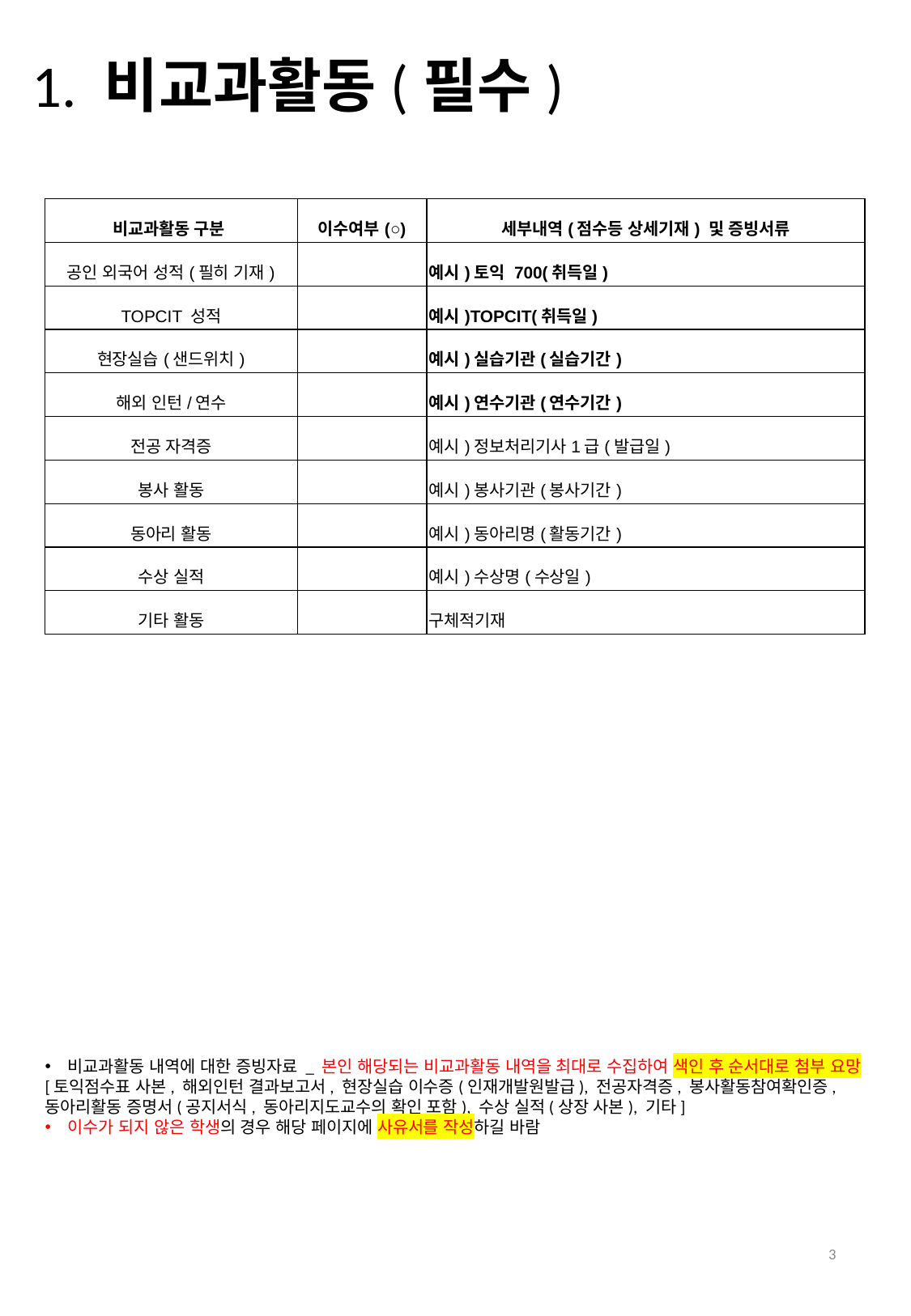

1. 비교과활동(필수)
| 비교과활동 구분 | 이수여부(○) | 세부내역(점수등 상세기재) 및 증빙서류 |
| --- | --- | --- |
| 공인 외국어 성적(필히 기재) |  | 예시)토익 700(취득일) |
| TOPCIT 성적 |  | 예시)TOPCIT(취득일) |
| 현장실습(샌드위치) |  | 예시)실습기관(실습기간) |
| 해외 인턴/연수 |  | 예시)연수기관(연수기간) |
| 전공 자격증 |  | 예시)정보처리기사1급(발급일) |
| 봉사 활동 |  | 예시)봉사기관(봉사기간) |
| 동아리 활동 |  | 예시)동아리명(활동기간) |
| 수상 실적 |  | 예시)수상명(수상일) |
| 기타 활동 |  | 구체적기재 |
비교과활동 내역에 대한 증빙자료 _ 본인 해당되는 비교과활동 내역을 최대로 수집하여 색인 후 순서대로 첨부 요망
[토익점수표 사본, 해외인턴 결과보고서, 현장실습 이수증(인재개발원발급), 전공자격증, 봉사활동참여확인증, 동아리활동 증명서(공지서식, 동아리지도교수의 확인 포함), 수상 실적(상장 사본), 기타]
이수가 되지 않은 학생의 경우 해당 페이지에 사유서를 작성하길 바람

3